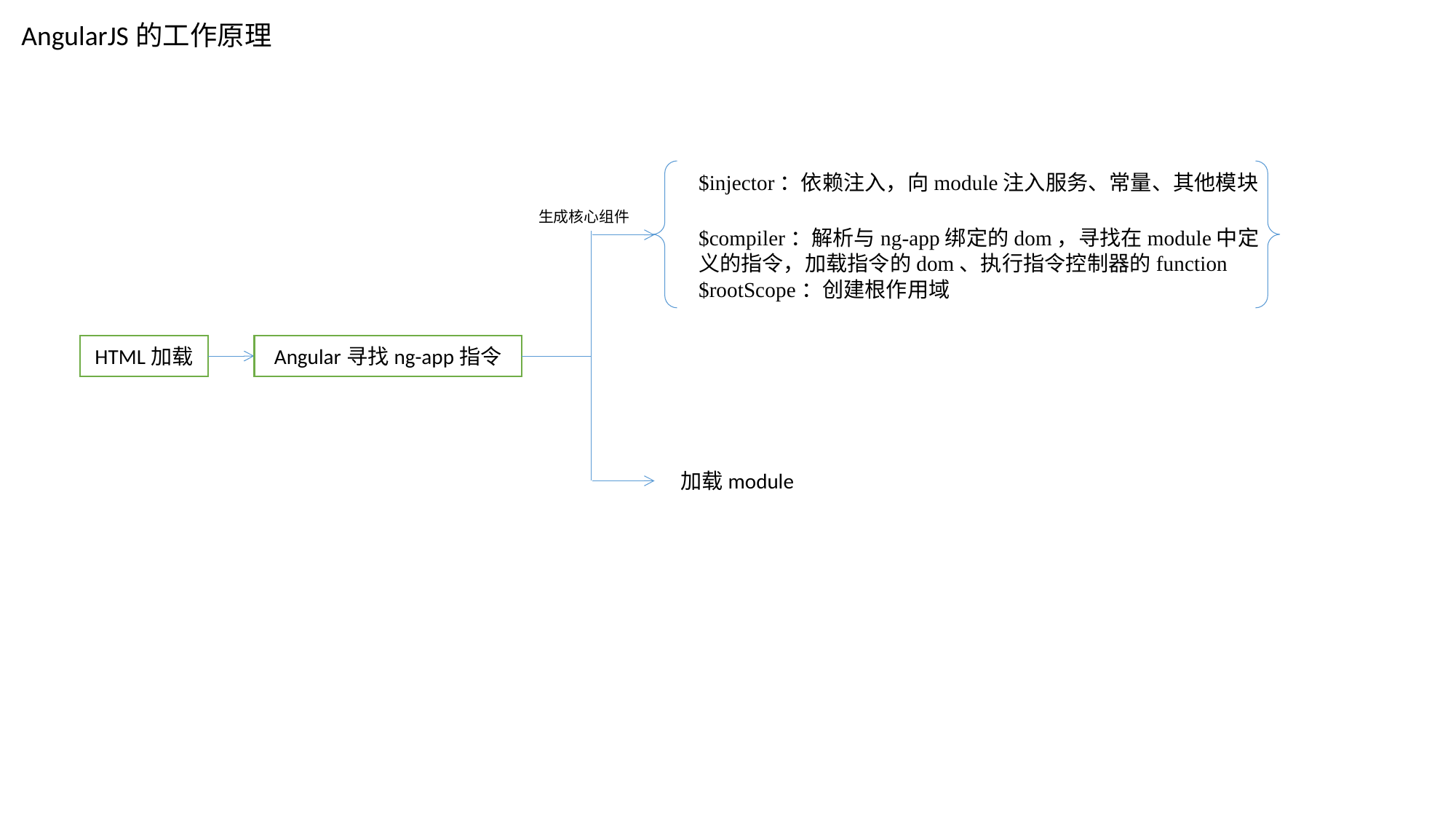

AngularJS的工作原理

$injector：依赖注入，向module注入服务、常量、其他模块
生成核心组件
$compiler：解析与ng-app绑定的dom，寻找在module中定义的指令，加载指令的dom、执行指令控制器的function
$rootScope：创建根作用域
HTML加载
Angular寻找ng-app指令
加载module